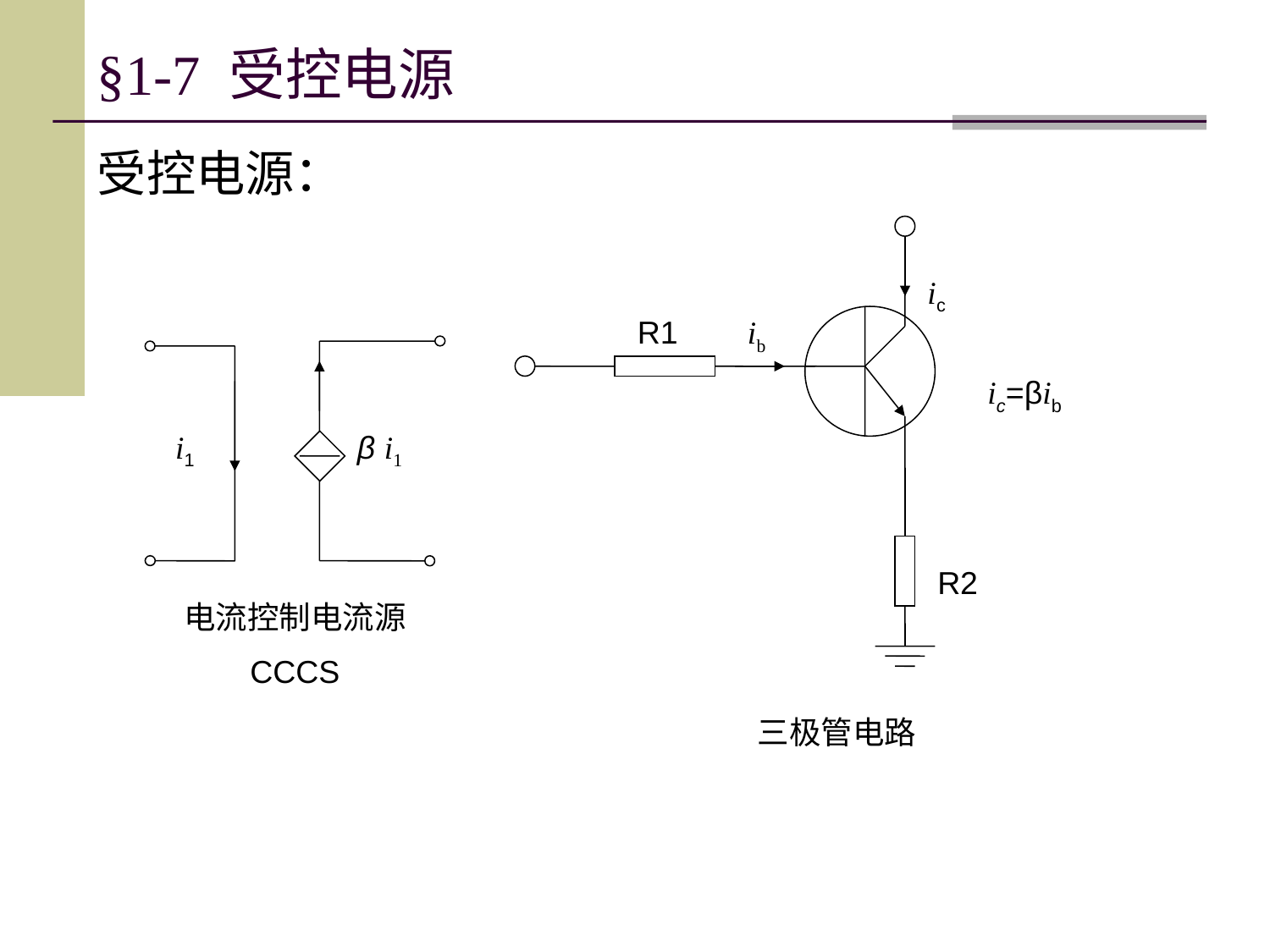

# §1-7 受控电源
受控电源：

ic
R1
ib

β i1

i1

ic=βib

R2
电流控制电流源
CCCS

三极管电路